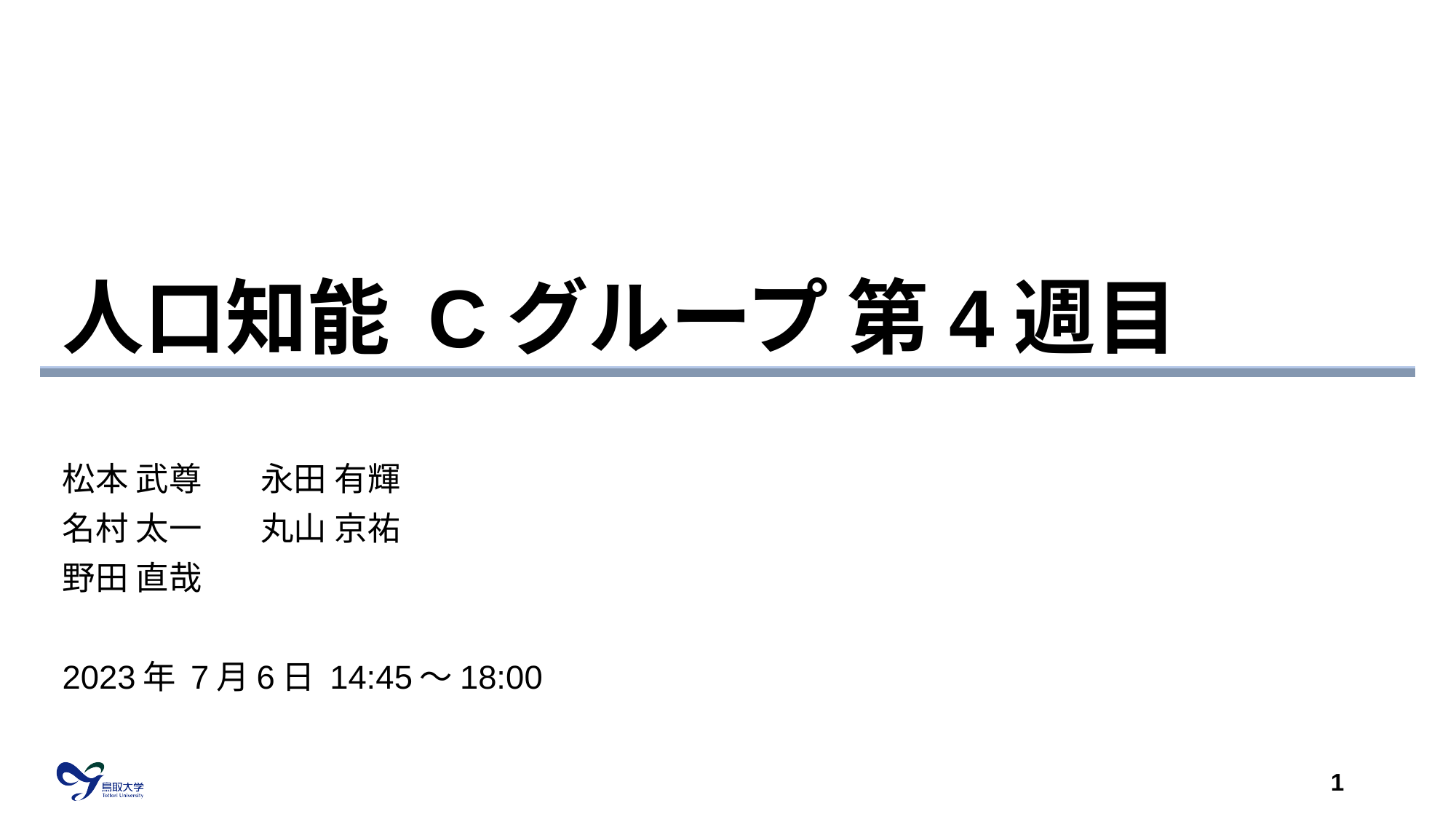

# 人口知能 Cグループ 第4週目
松本 武尊	永田 有輝
名村 太一	丸山 京祐
野田 直哉

2023年 7月6日 14:45～18:00

1